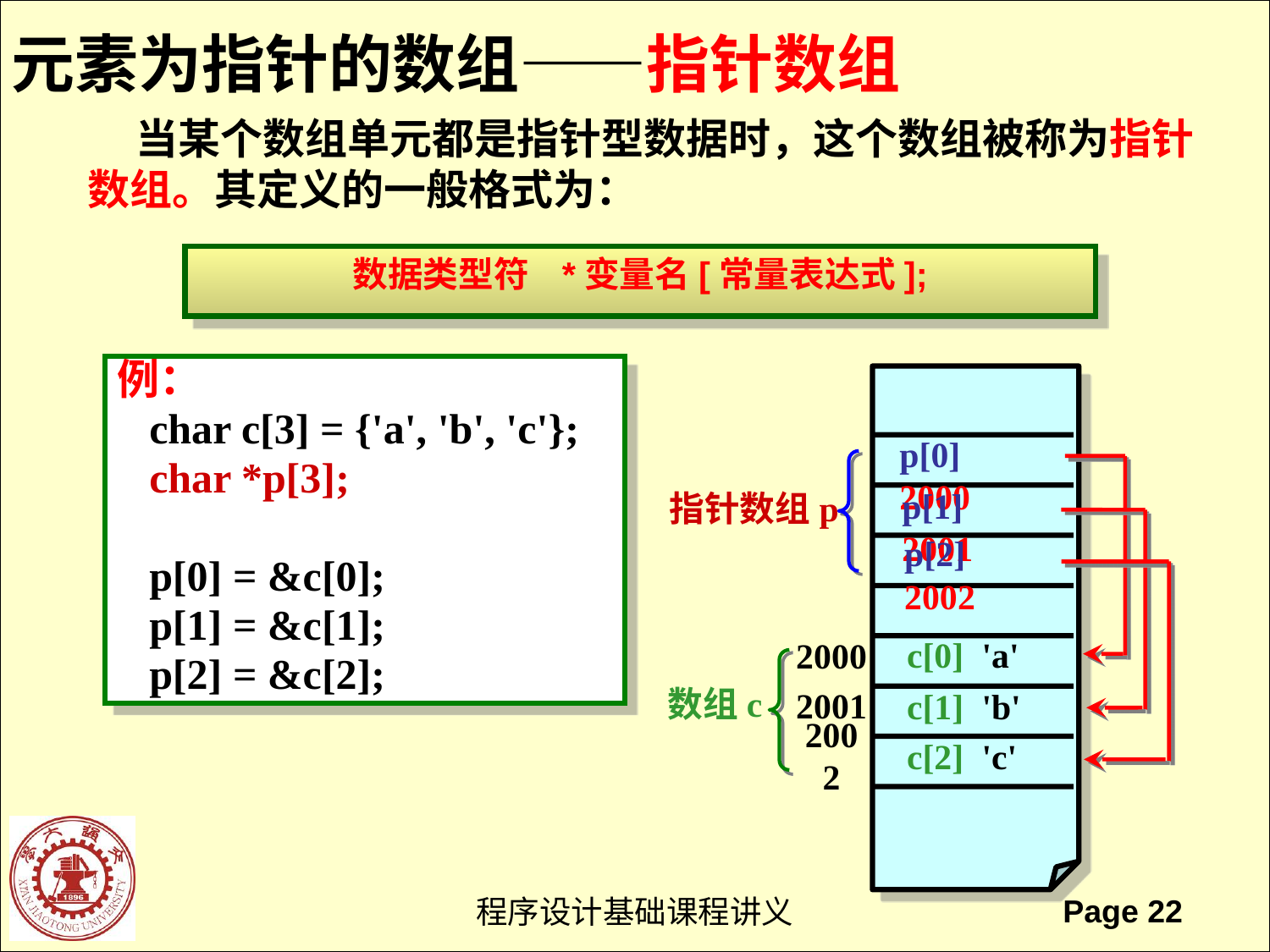

元素为指针的数组——指针数组
    当某个数组单元都是指针型数据时，这个数组被称为指针数组。其定义的一般格式为：
数据类型符   *变量名[常量表达式];
例：
   char c[3] = {'a', 'b', 'c'};
   char *p[3];

   p[0] = &c[0];
   p[1] = &c[1];
   p[2] = &c[2];

c[0]  'a'
c[1]  'b'
c[2]  'c'
p[0]  2000
p[1]  2001
p[2]  2002

指针数组p
2000
2001
2002

数组c